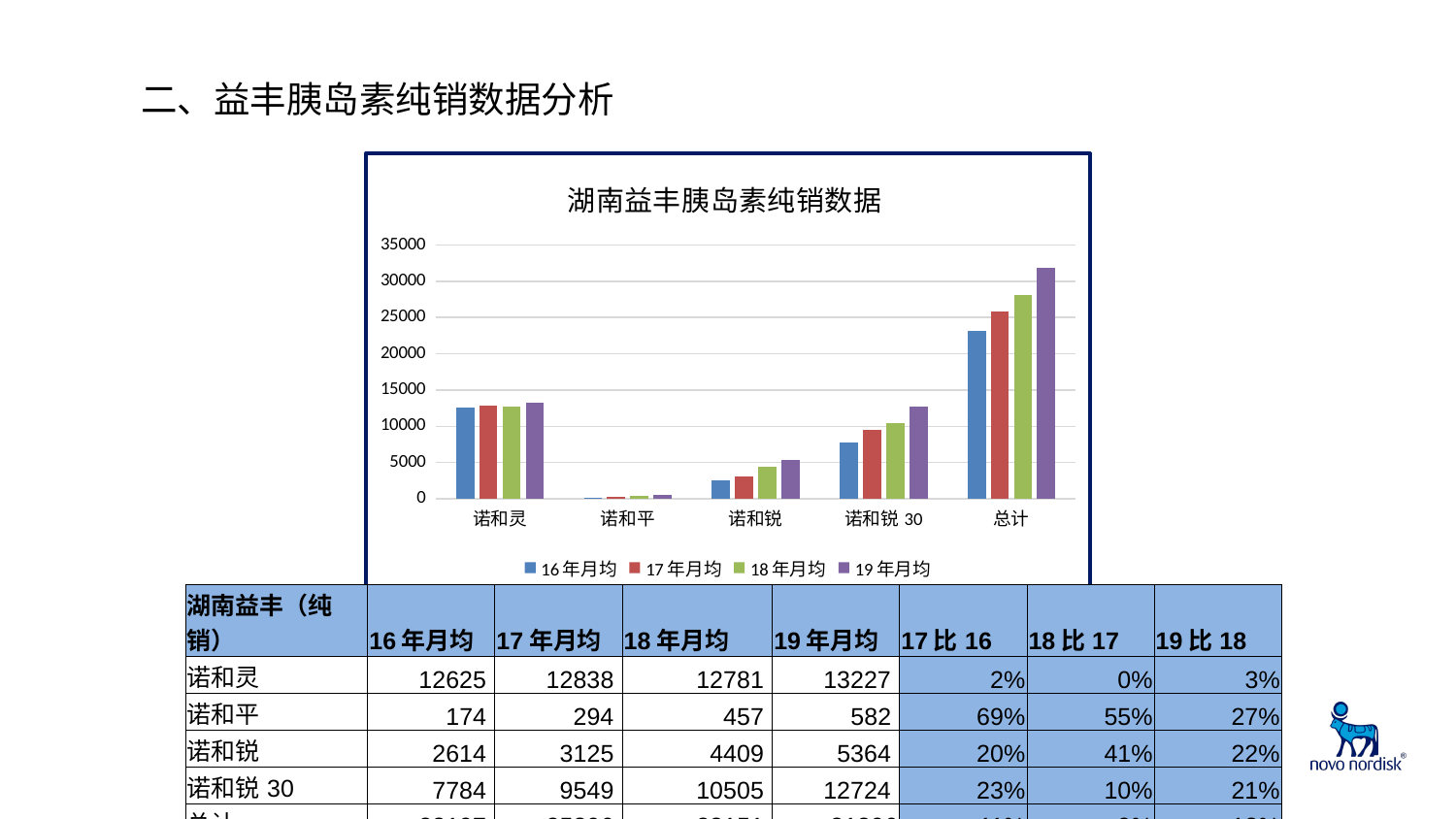

5
二、益丰胰岛素纯销数据分析

### Chart: 湖南益丰胰岛素纯销数据

| Category | 16年月均 | 17年月均 | 18年月均 | 19年月均 |
|---|---|---|---|---|
| 诺和灵 | 12625.3333333333 | 12838.3333333333 | 12781.25 | 13226.8333333333 |
| 诺和平 | 174.166666666667 | 293.916666666667 | 456.583333333333 | 581.666666666667 |
| 诺和锐 | 2613.66666666667 | 3124.58333333333 | 4408.58333333333 | 5363.83333333333 |
| 诺和锐30 | 7783.75 | 9548.83333333333 | 10504.75 | 12723.6666666667 |
| 总计 | 23196.9166666667 | 25805.6666666667 | 28151.1666666667 | 31896.0 |
| 湖南益丰（纯销） | 16年月均 | 17年月均 | 18年月均 | 19年月均 | 17比16 | 18比17 | 19比18 |
| --- | --- | --- | --- | --- | --- | --- | --- |
| 诺和灵 | 12625 | 12838 | 12781 | 13227 | 2% | 0% | 3% |
| 诺和平 | 174 | 294 | 457 | 582 | 69% | 55% | 27% |
| 诺和锐 | 2614 | 3125 | 4409 | 5364 | 20% | 41% | 22% |
| 诺和锐30 | 7784 | 9549 | 10505 | 12724 | 23% | 10% | 21% |
| 总计 | 23197 | 25806 | 28151 | 31896 | 11% | 9% | 13% |